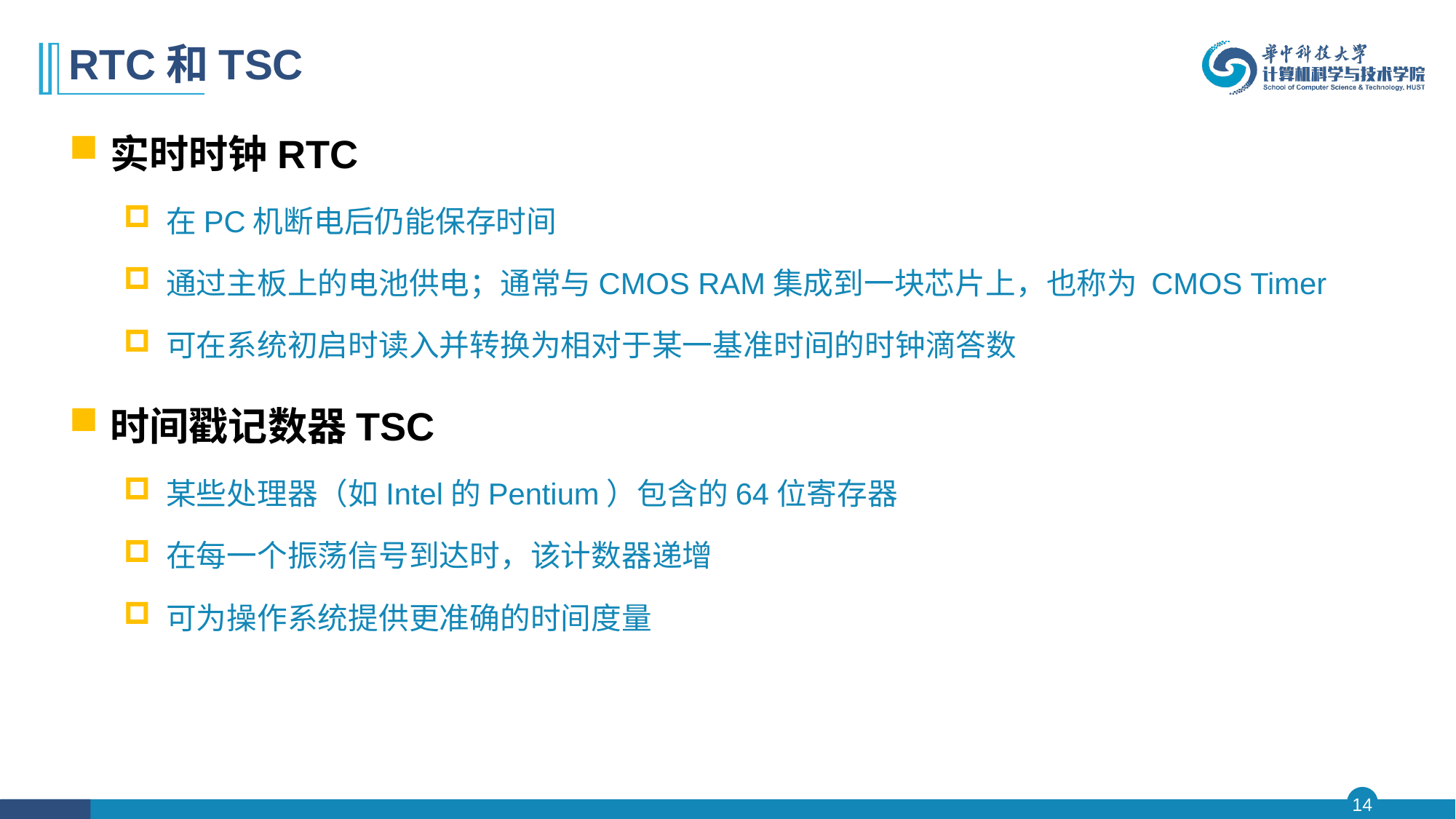

# RTC和TSC
实时时钟RTC
在PC机断电后仍能保存时间
通过主板上的电池供电；通常与CMOS RAM集成到一块芯片上，也称为 CMOS Timer
可在系统初启时读入并转换为相对于某一基准时间的时钟滴答数
时间戳记数器TSC
某些处理器（如Intel的Pentium）包含的64位寄存器
在每一个振荡信号到达时，该计数器递增
可为操作系统提供更准确的时间度量